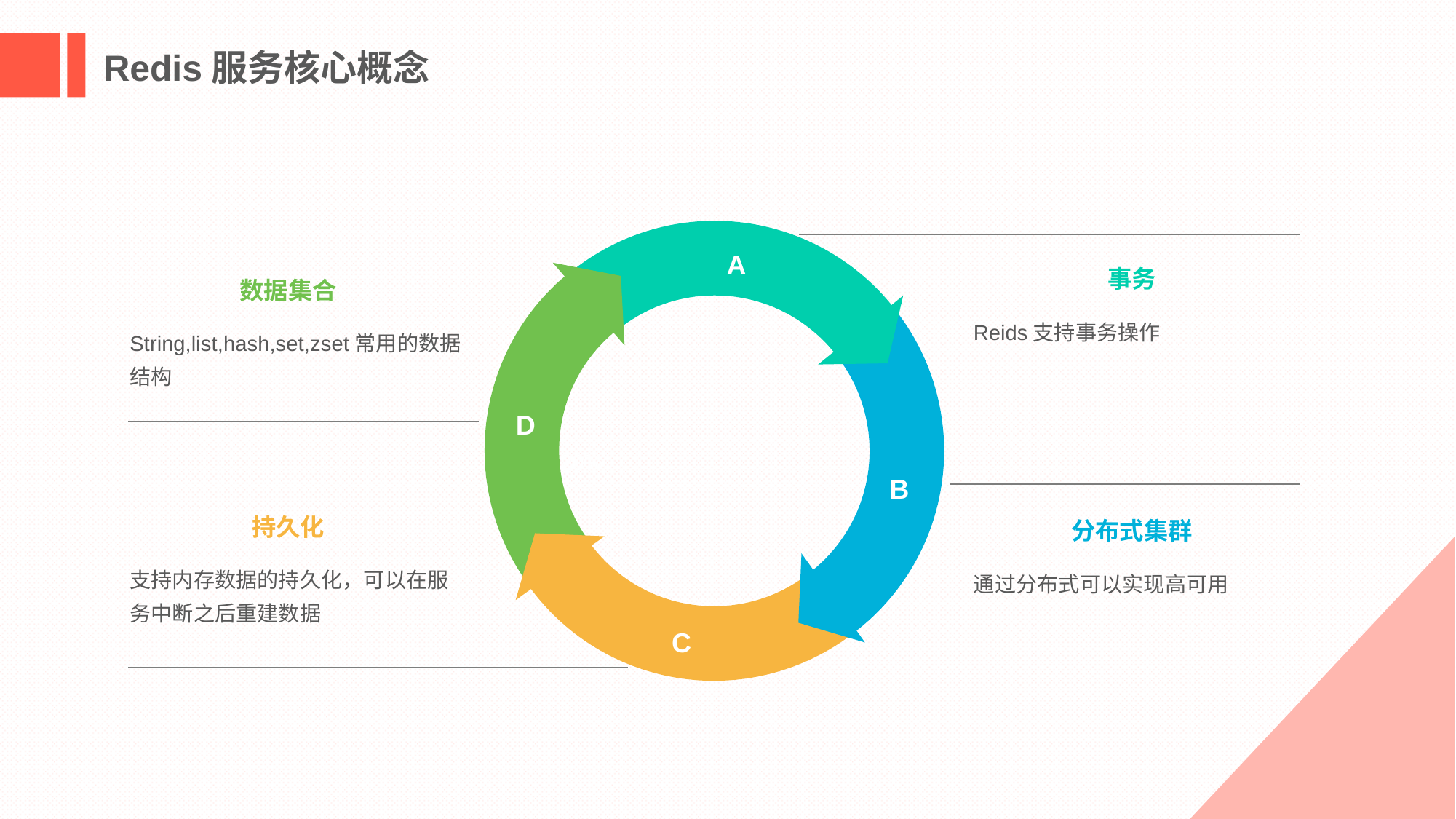

Redis服务核心概念

A

D
20%
B

C

事务
Reids支持事务操作
数据集合
String,list,hash,set,zset常用的数据结构
持久化
支持内存数据的持久化，可以在服务中断之后重建数据
分布式集群
通过分布式可以实现高可用